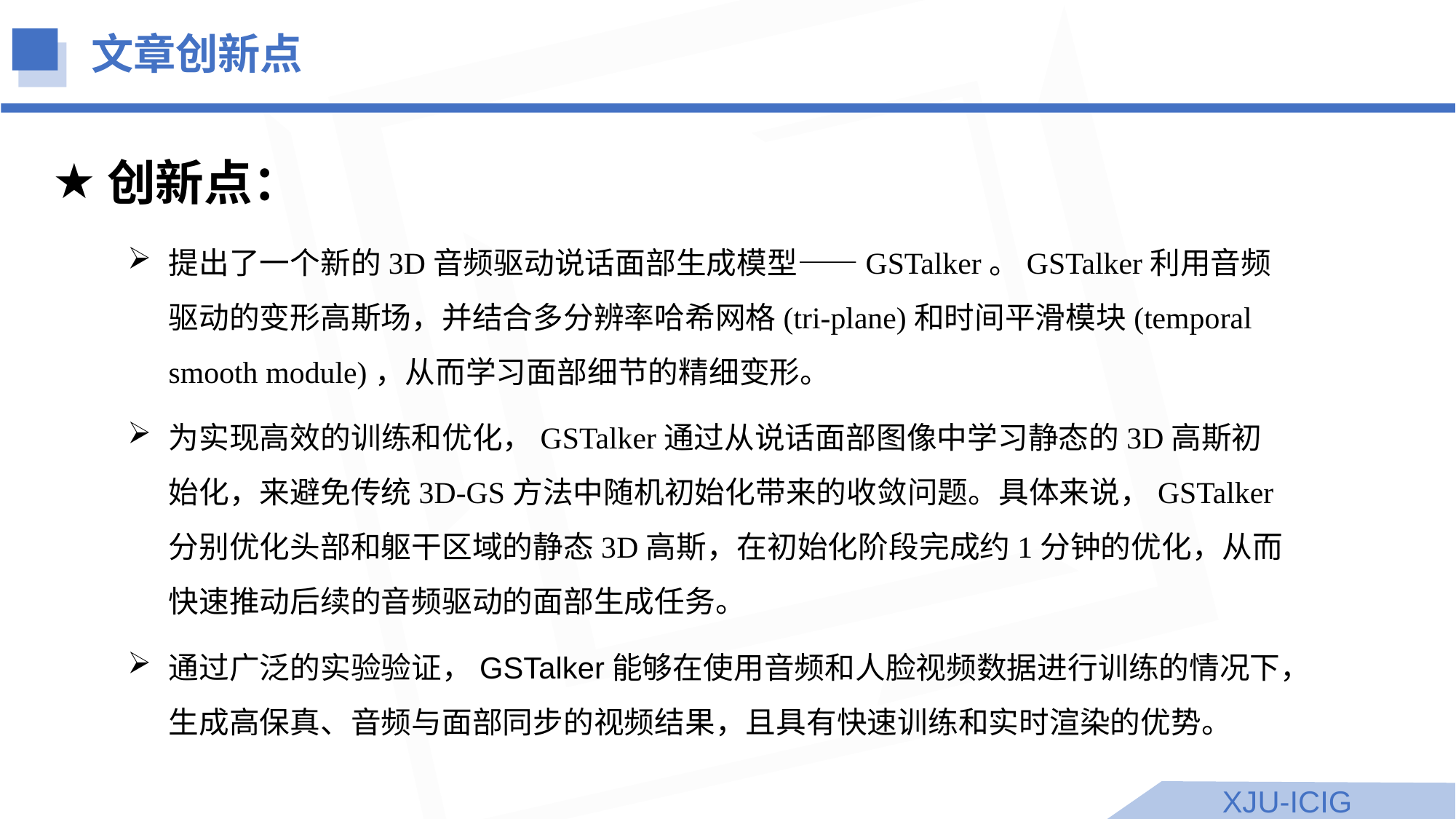

文章创新点

创新点：
提出了一个新的3D音频驱动说话面部生成模型——GSTalker。GSTalker利用音频驱动的变形高斯场，并结合多分辨率哈希网格(tri-plane)和时间平滑模块(temporal smooth module)，从而学习面部细节的精细变形。
为实现高效的训练和优化，GSTalker通过从说话面部图像中学习静态的3D高斯初始化，来避免传统3D-GS方法中随机初始化带来的收敛问题。具体来说，GSTalker分别优化头部和躯干区域的静态3D高斯，在初始化阶段完成约1分钟的优化，从而快速推动后续的音频驱动的面部生成任务。
通过广泛的实验验证，GSTalker能够在使用音频和人脸视频数据进行训练的情况下，生成高保真、音频与面部同步的视频结果，且具有快速训练和实时渲染的优势。
XJU-ICIG